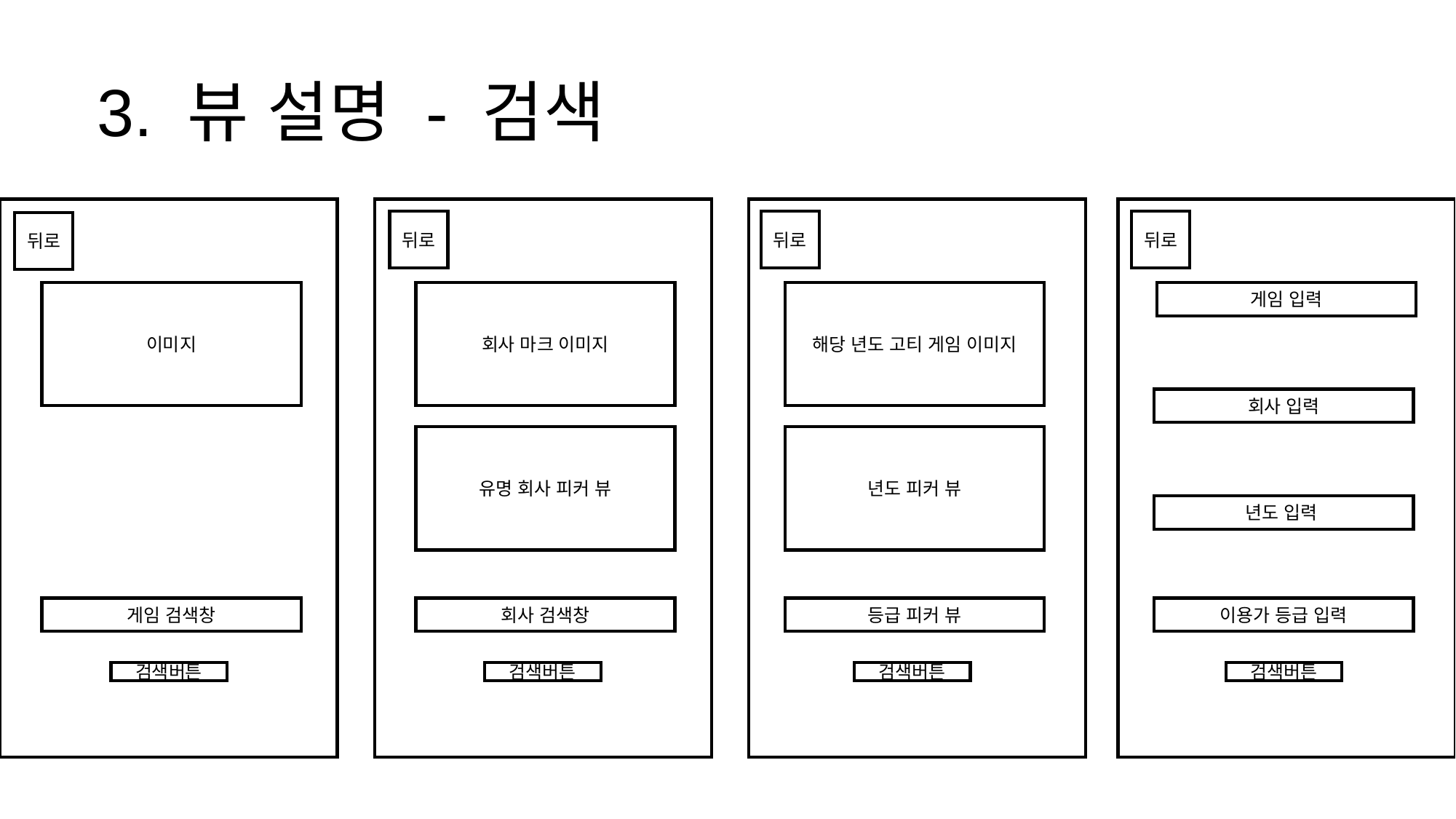

3. 뷰 설명 - 검색

날짜
검색

뒤로
뒤로
뒤로
뒤로
이미지
회사 마크 이미지
해당 년도 고티 게임 이미지
게임 입력
회사 입력
유명 회사 피커 뷰
년도 피커 뷰
년도 입력
게임 검색창
회사 검색창
등급 피커 뷰
이용가 등급 입력
검색버튼
검색버튼
검색버튼
검색버튼